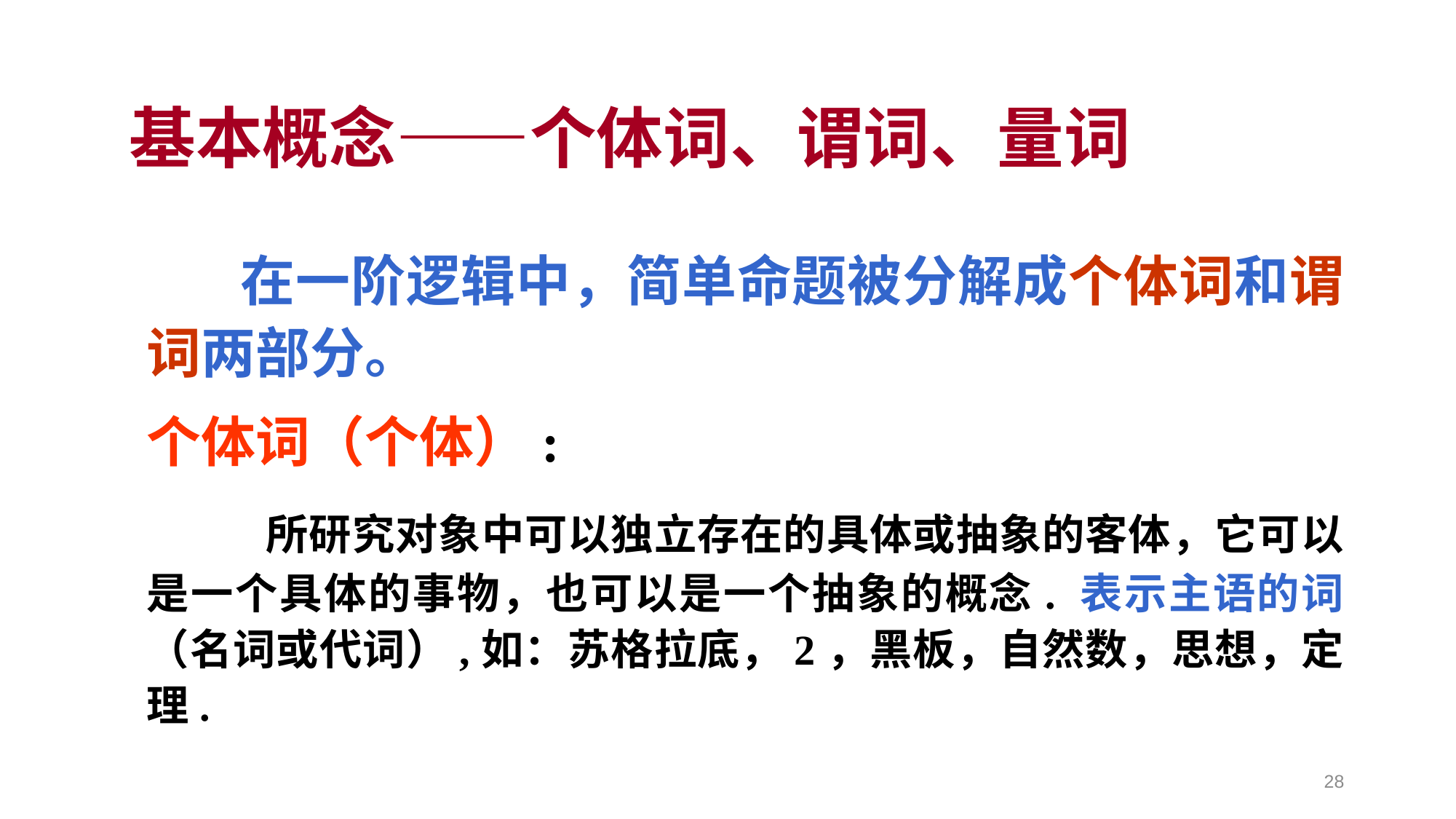

基本概念——个体词、谓词、量词
        在一阶逻辑中，简单命题被分解成个体词和谓词两部分。
个体词（个体）:
        所研究对象中可以独立存在的具体或抽象的客体，它可以是一个具体的事物，也可以是一个抽象的概念. 表示主语的词（名词或代词）,如：苏格拉底，2，黑板，自然数，思想，定理.
28